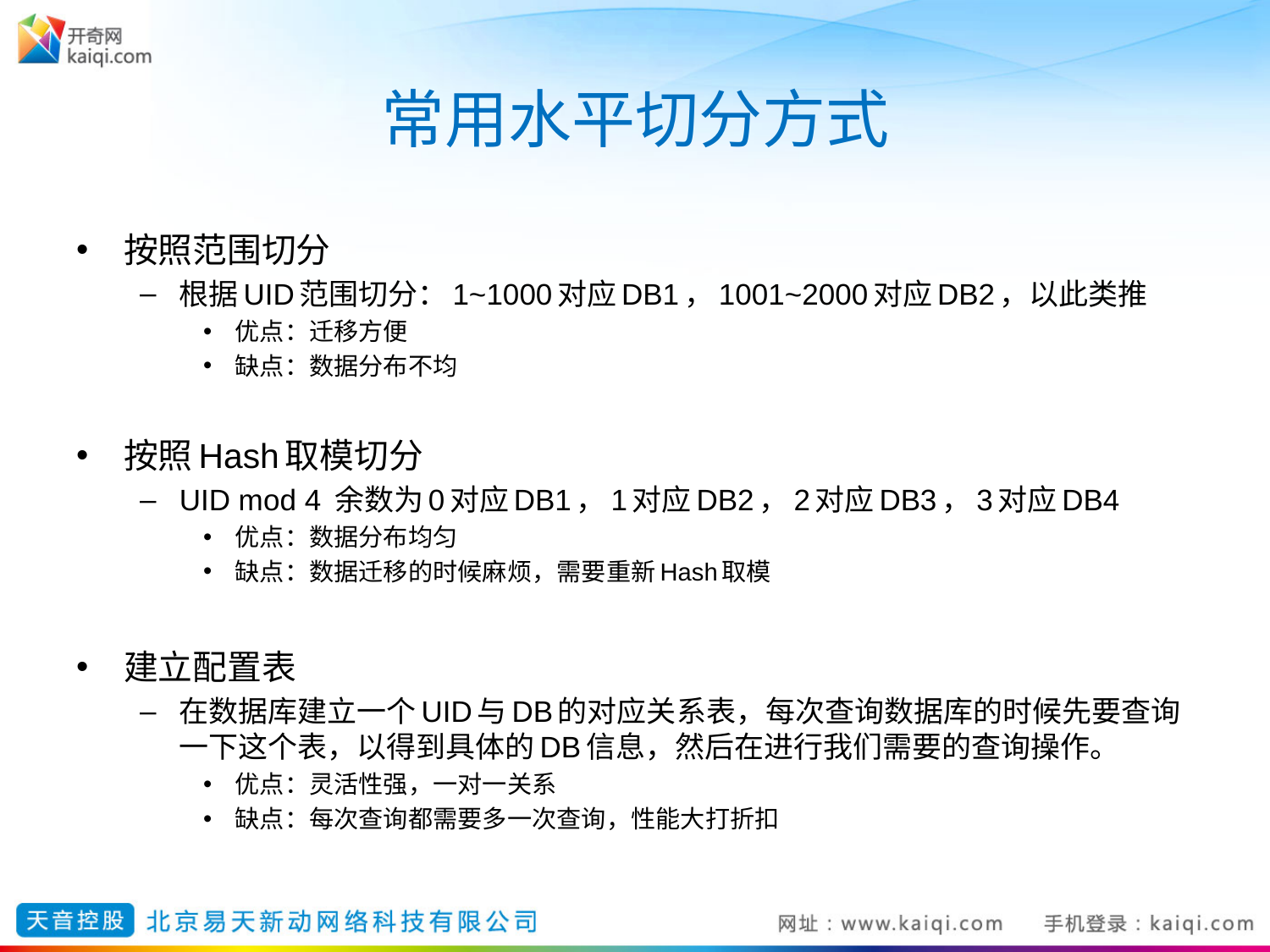

# 常用水平切分方式
按照范围切分
根据UID范围切分：1~1000对应DB1，1001~2000对应DB2，以此类推
优点：迁移方便
缺点：数据分布不均

按照Hash取模切分
UID mod 4 余数为0对应DB1，1对应DB2，2对应DB3，3对应DB4
优点：数据分布均匀
缺点：数据迁移的时候麻烦，需要重新Hash取模

建立配置表
在数据库建立一个UID与DB的对应关系表，每次查询数据库的时候先要查询一下这个表，以得到具体的DB信息，然后在进行我们需要的查询操作。
优点：灵活性强，一对一关系
缺点：每次查询都需要多一次查询，性能大打折扣